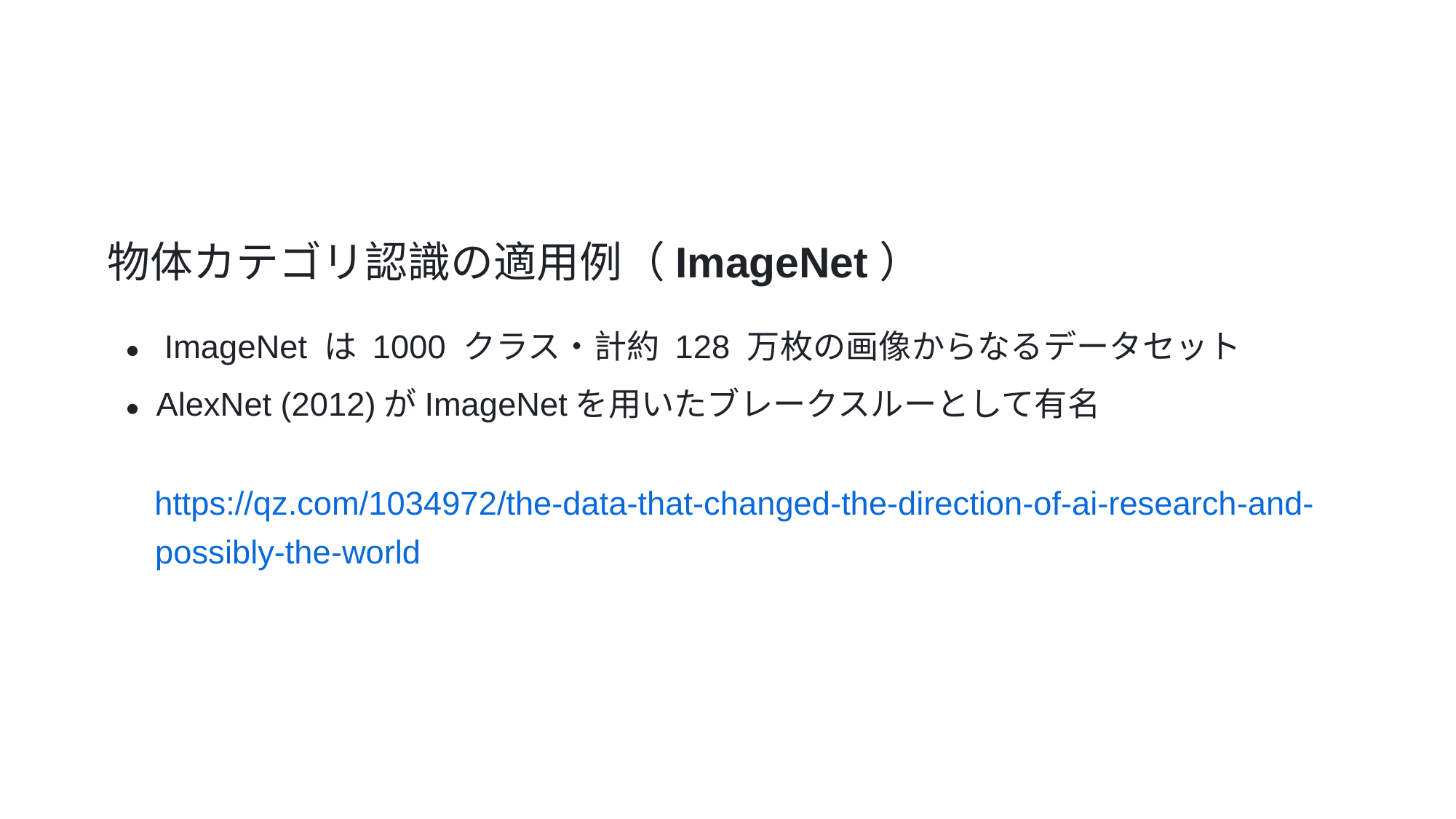

物体カテゴリ認識の適⽤例（ImageNet）
ImageNet は 1000 クラス・計約 128 万枚の画像からなるデータセット

AlexNet (2012)がImageNetを⽤いたブレークスルーとして有名

https://qz.com/1034972/the-data-that-changed-the-direction-of-ai-research-and-
possibly-the-world